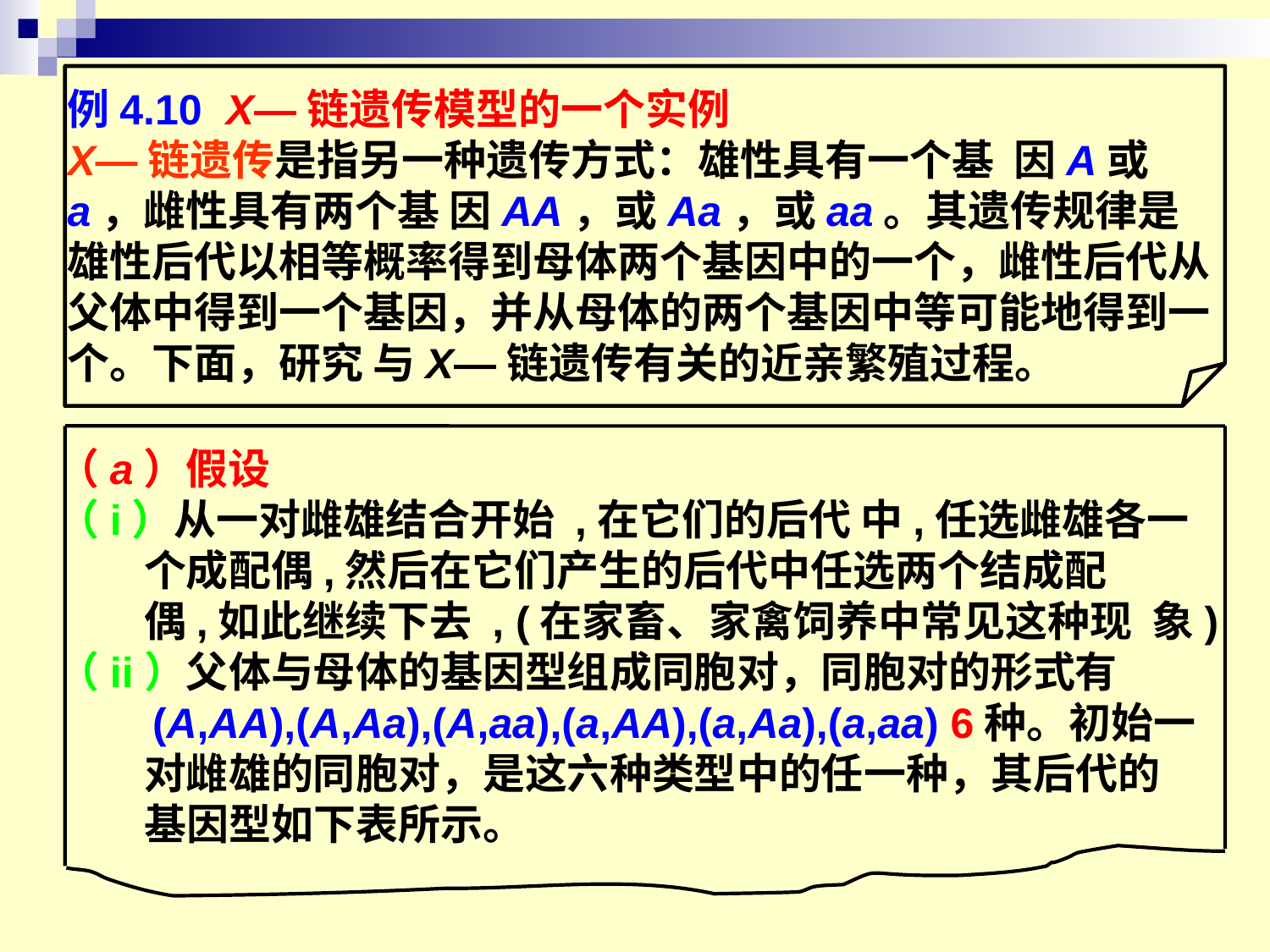

例4.10  X—链遗传模型的一个实例
X—链遗传是指另一种遗传方式：雄性具有一个基  因A或a，雌性具有两个基 因AA，或Aa，或aa。其遗传规律是雄性后代以相等概率得到母体两个基因中的一个，雌性后代从父体中得到一个基因，并从母体的两个基因中等可能地得到一个。下面，研究 与X—链遗传有关的近亲繁殖过程。

（a）假设
（i）从一对雌雄结合开始 ,在它们的后代 中,任选雌雄各一
        个成配偶,然后在它们产生的后代中任选两个结成配
        偶,如此继续下去 , (在家畜、家禽饲养中常见这种现  象)
（ii）父体与母体的基因型组成同胞对，同胞对的形式有
        (A,AA),(A,Aa),(A,aa),(a,AA),(a,Aa),(a,aa) 6种。初始一
        对雌雄的同胞对，是这六种类型中的任一种，其后代的
        基因型如下表所示。